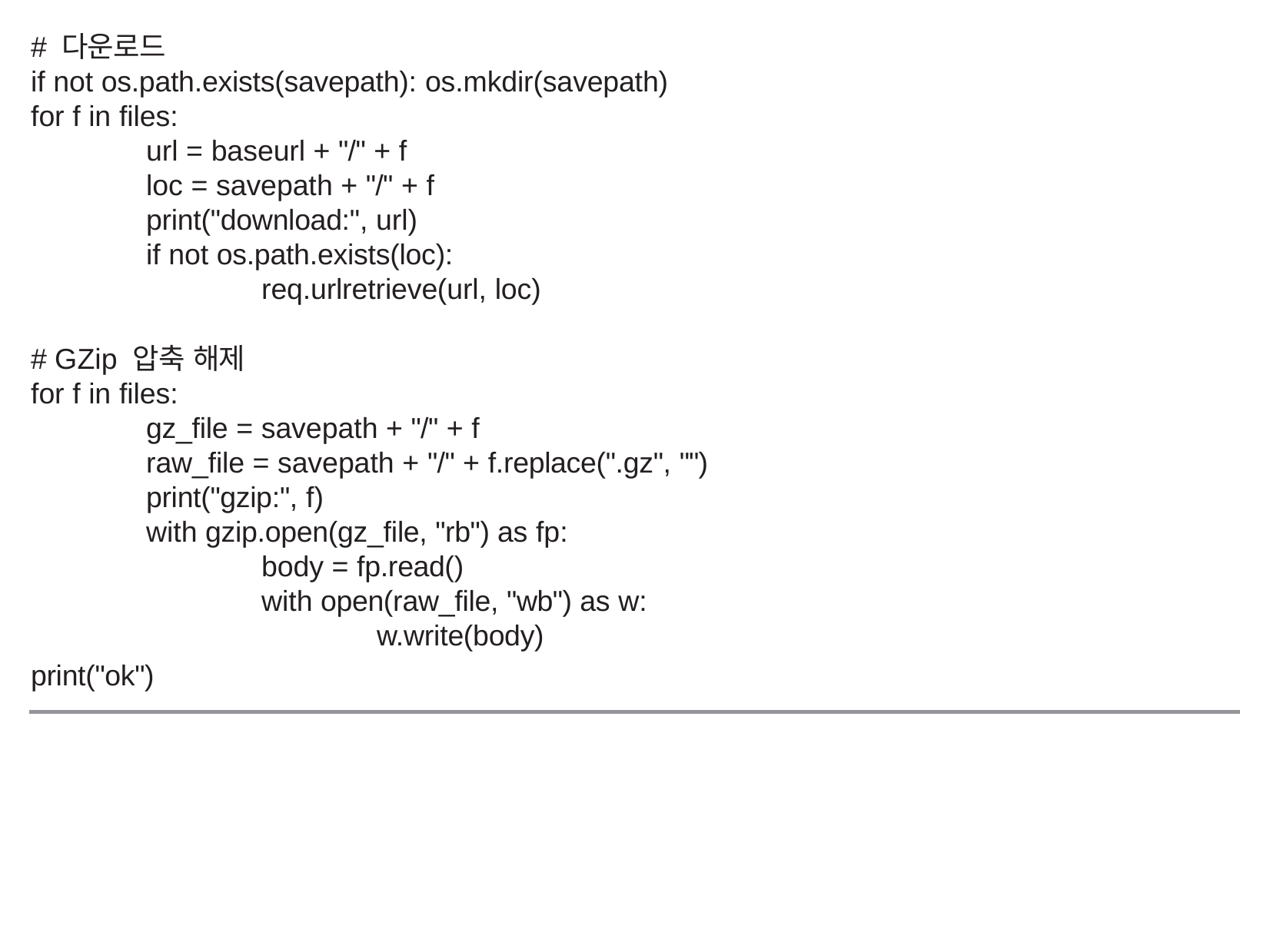

# 다운로드
if not os.path.exists(savepath): os.mkdir(savepath)
for f in files:
	url = baseurl + "/" + f
	loc = savepath + "/" + f
	print("download:", url)
	if not os.path.exists(loc):
		req.urlretrieve(url, loc)

# GZip 압축 해제
for f in files:
	gz_file = savepath + "/" + f
	raw_file = savepath + "/" + f.replace(".gz", "")
	print("gzip:", f)
	with gzip.open(gz_file, "rb") as fp:
		body = fp.read()
		with open(raw_file, "wb") as w:
			w.write(body)
print("ok")